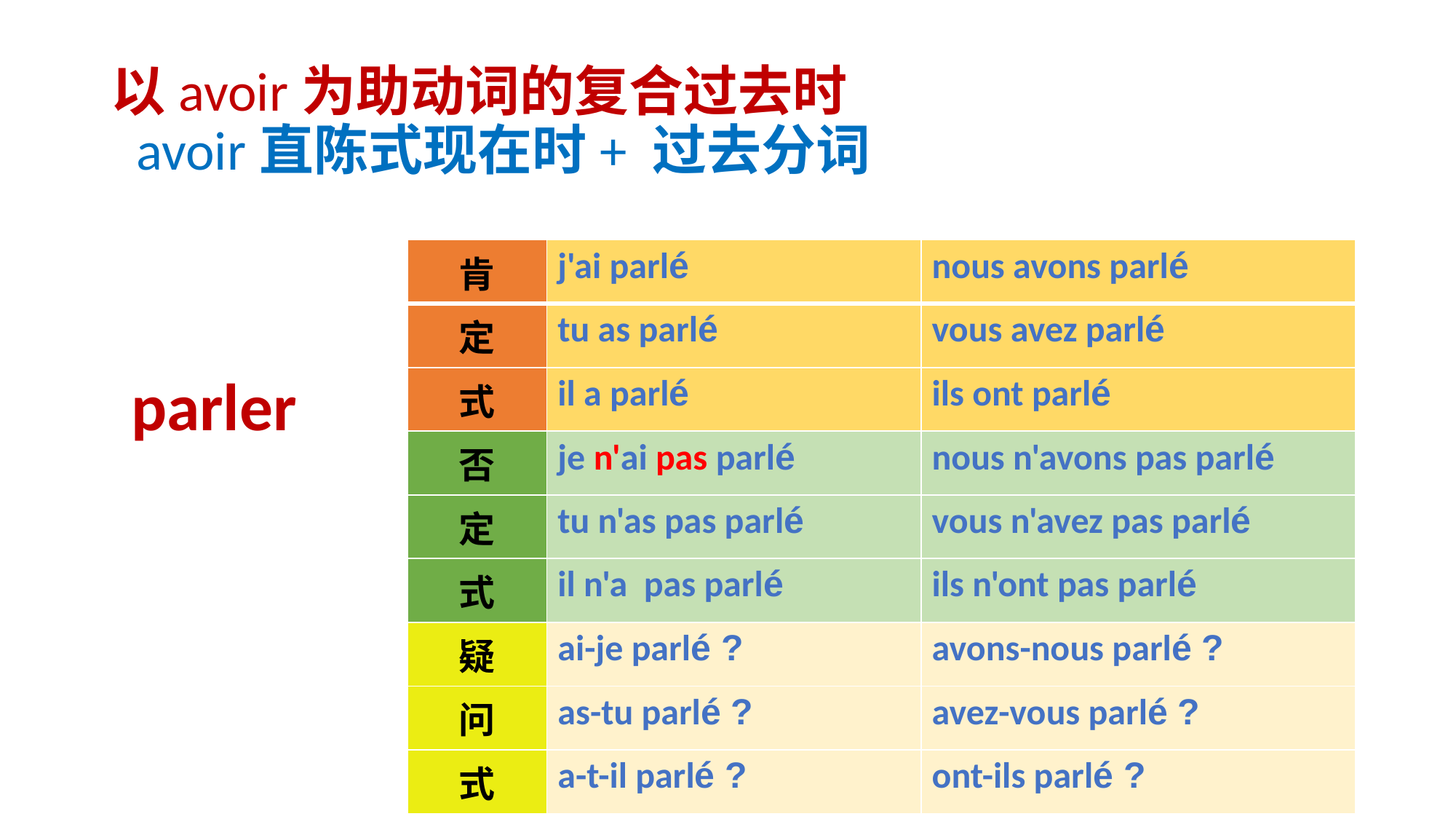

# 以avoir为助动词的复合过去时 avoir直陈式现在时+ 过去分词
| 肯 | j'ai parlé | nous avons parlé |
| --- | --- | --- |
| 定 | tu as parlé | vous avez parlé |
| 式 | il a parlé | ils ont parlé |
| 否 | je n'ai pas parlé | nous n'avons pas parlé |
| 定 | tu n'as pas parlé | vous n'avez pas parlé |
| 式 | il n'a pas parlé | ils n'ont pas parlé |
| 疑 | ai-je parlé ? | avons-nous parlé ? |
| 问 | as-tu parlé ? | avez-vous parlé ? |
| 式 | a-t-il parlé ? | ont-ils parlé ? |

parler